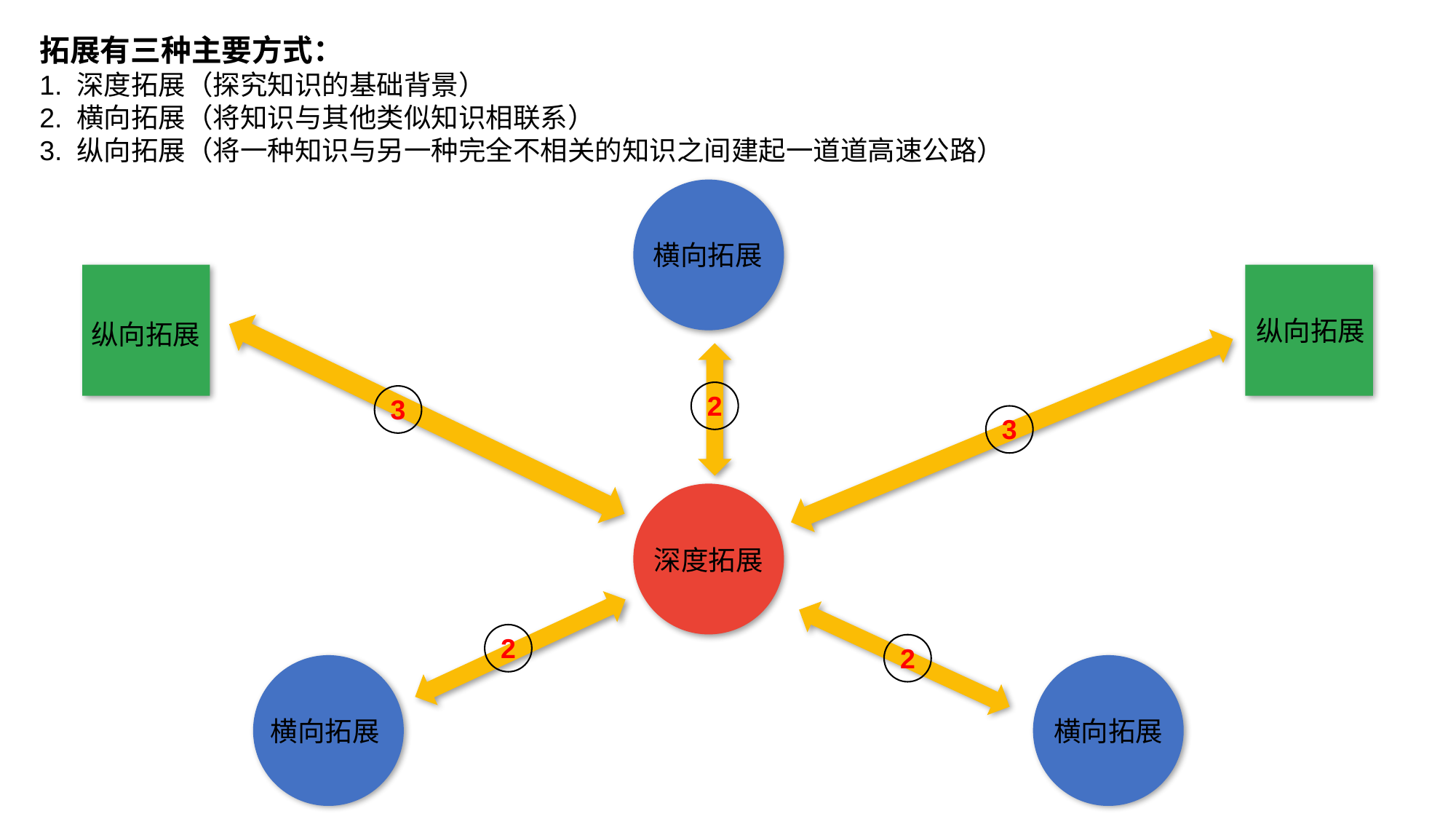

拓展有三种主要方式：
1. 深度拓展（探究知识的基础背景）
2. 横向拓展（将知识与其他类似知识相联系）
3. 纵向拓展（将一种知识与另一种完全不相关的知识之间建起一道道高速公路）

横向拓展

纵向拓展
纵向拓展

2

3

3

深度拓展

2

2

横向拓展
横向拓展